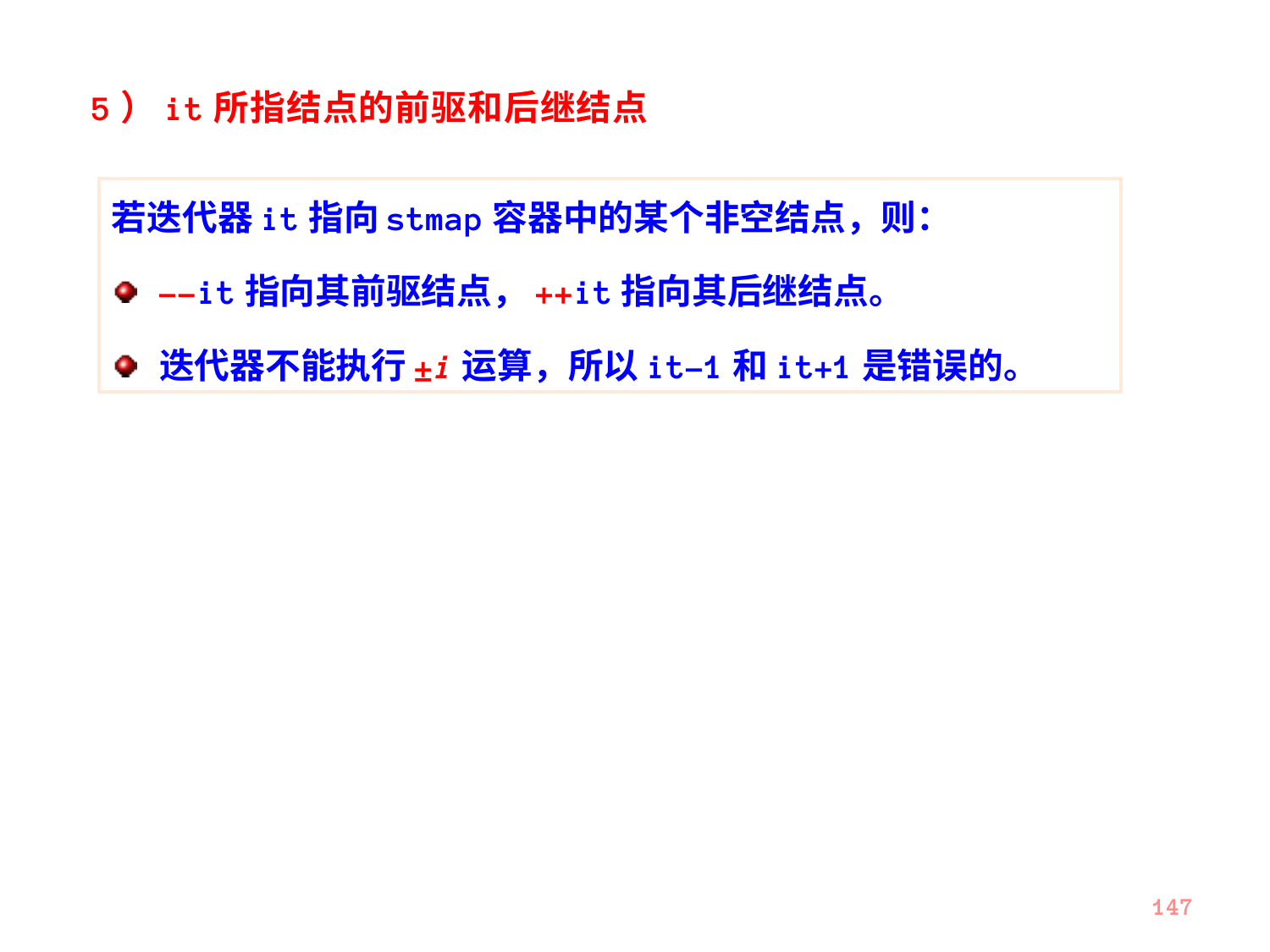

5）it所指结点的前驱和后继结点
若迭代器it指向stmap容器中的某个非空结点，则：
--it指向其前驱结点，++it指向其后继结点。
迭代器不能执行±i运算，所以it-1和it+1是错误的。
147